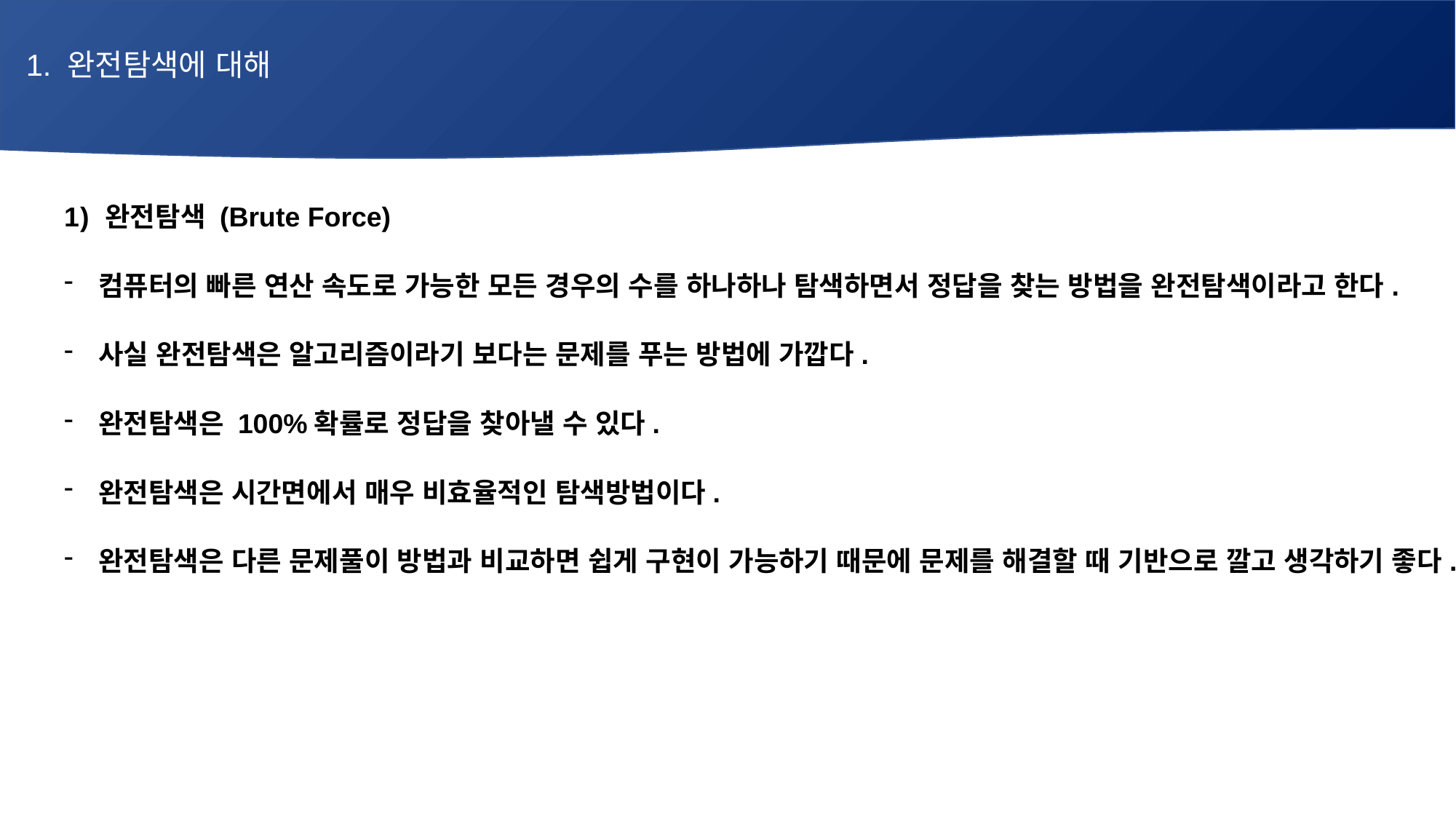

1. 완전탐색에 대해
# 매주 1 과제 LV2
완전탐색 (Brute Force)

컴퓨터의 빠른 연산 속도로 가능한 모든 경우의 수를 하나하나 탐색하면서 정답을 찾는 방법을 완전탐색이라고 한다.

사실 완전탐색은 알고리즘이라기 보다는 문제를 푸는 방법에 가깝다.

완전탐색은 100%확률로 정답을 찾아낼 수 있다.

완전탐색은 시간면에서 매우 비효율적인 탐색방법이다.

완전탐색은 다른 문제풀이 방법과 비교하면 쉽게 구현이 가능하기 때문에 문제를 해결할 때 기반으로 깔고 생각하기 좋다.